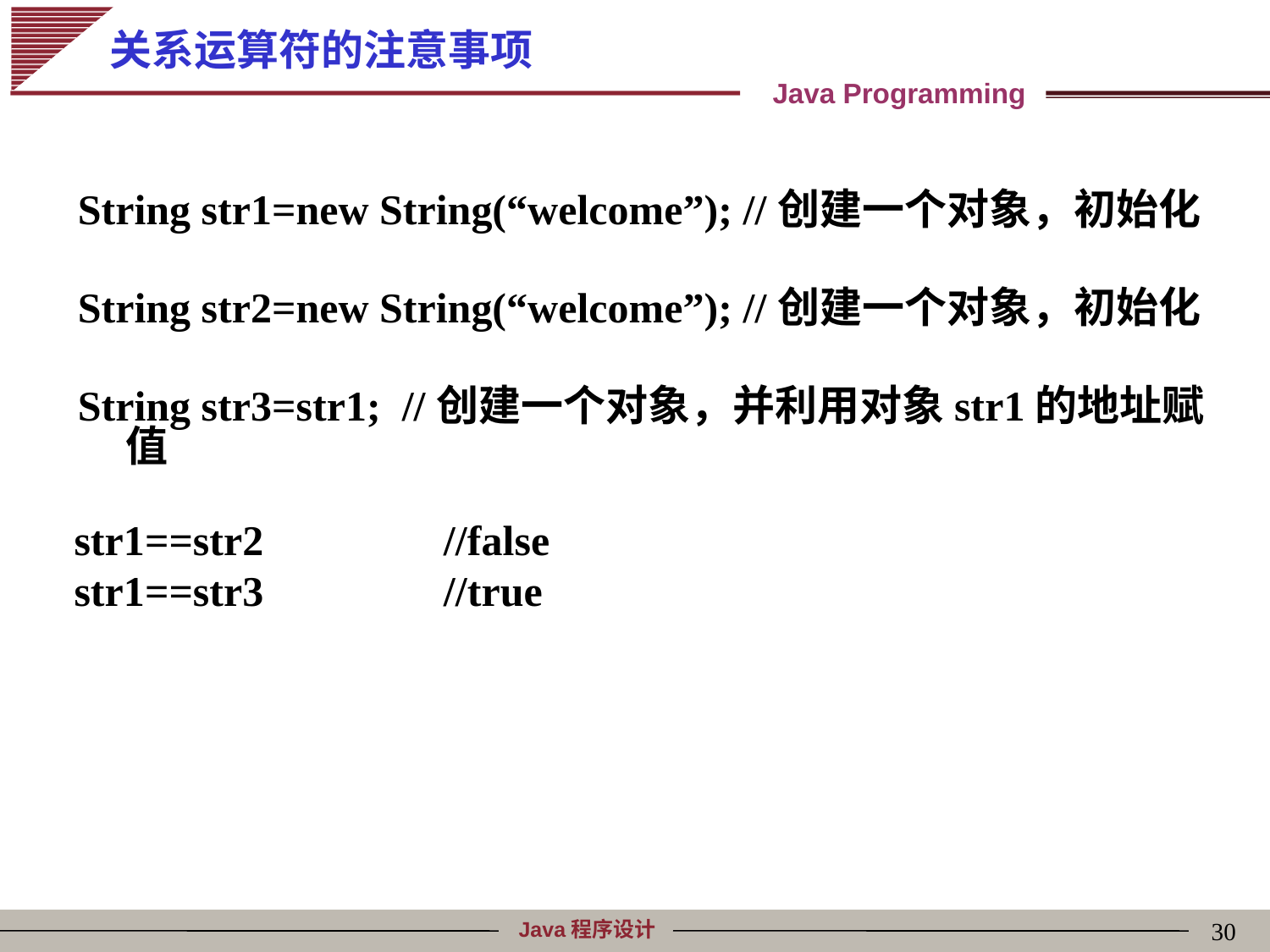

关系运算符的注意事项
String str1=new String(“welcome”); //创建一个对象，初始化

String str2=new String(“welcome”); //创建一个对象，初始化

String str3=str1;  //创建一个对象，并利用对象str1的地址赋值
str1==str2                 //false
str1==str3                 //true